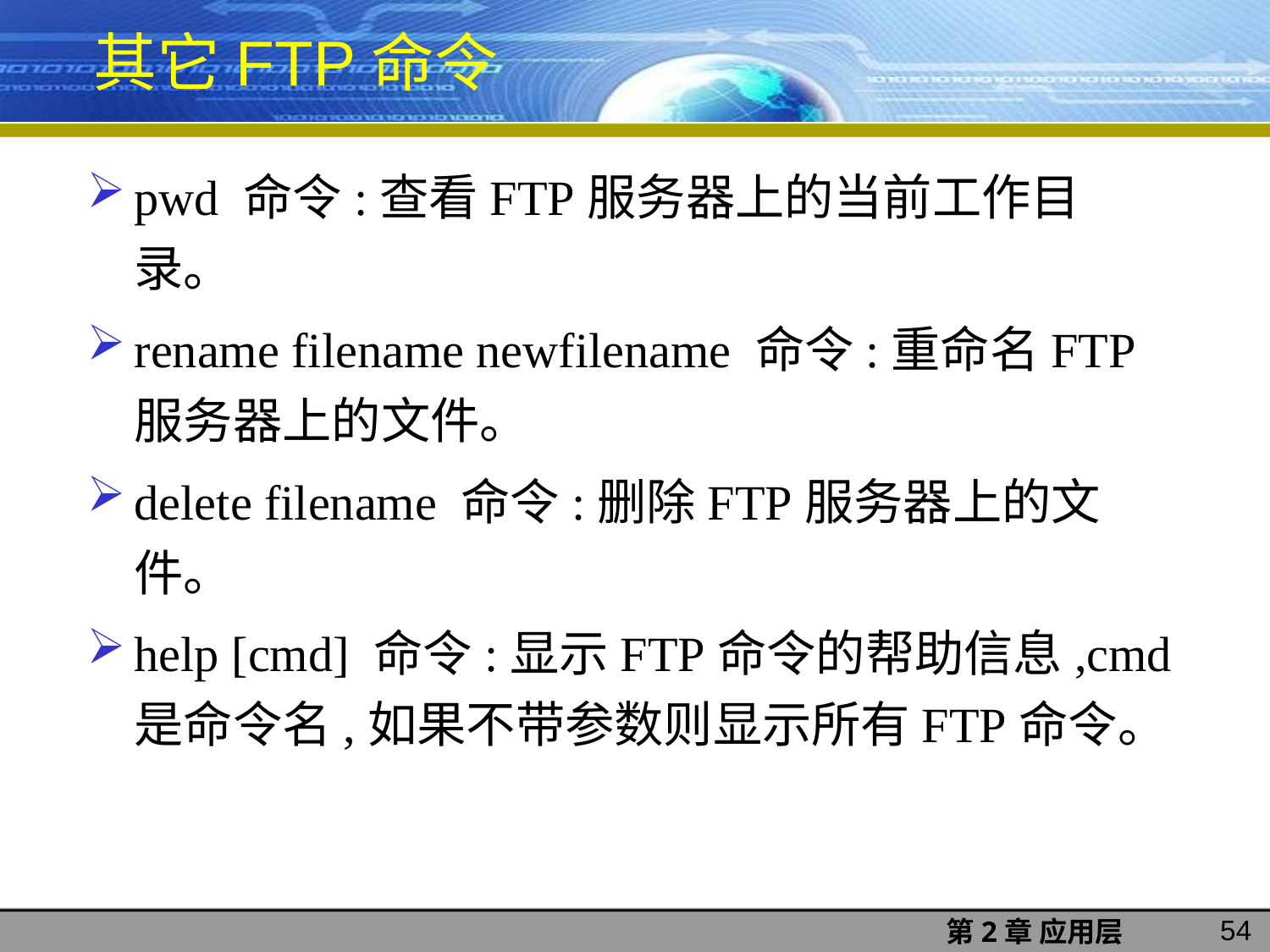

# 其它FTP命令
pwd 命令:查看FTP服务器上的当前工作目录。
rename filename newfilename 命令:重命名FTP服务器上的文件。
delete filename 命令:删除FTP服务器上的文件。
help [cmd] 命令:显示FTP命令的帮助信息,cmd是命令名,如果不带参数则显示所有FTP命令。
54